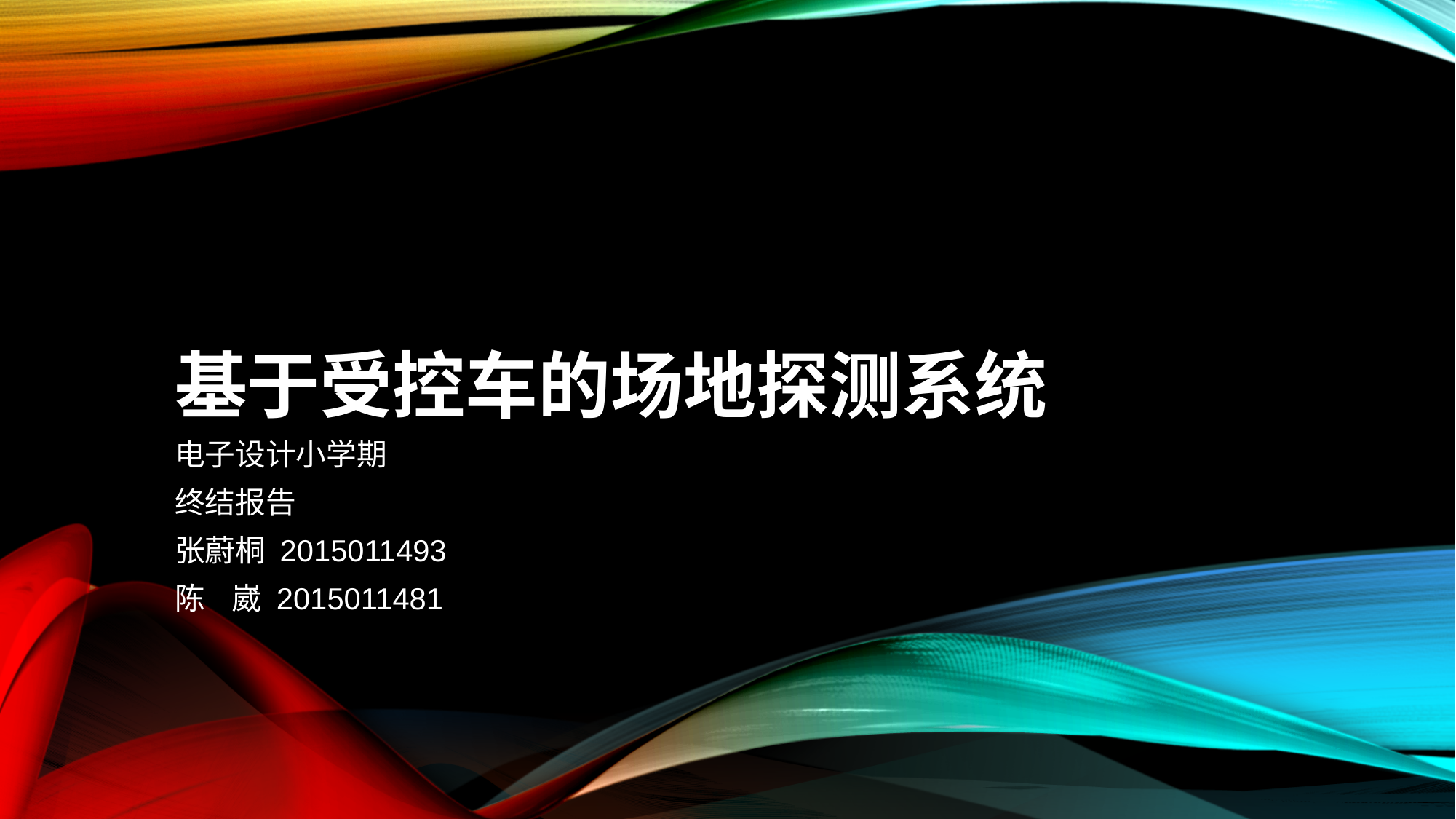

# 基于受控车的场地探测系统
电子设计小学期
终结报告
张蔚桐 2015011493
陈    崴 2015011481